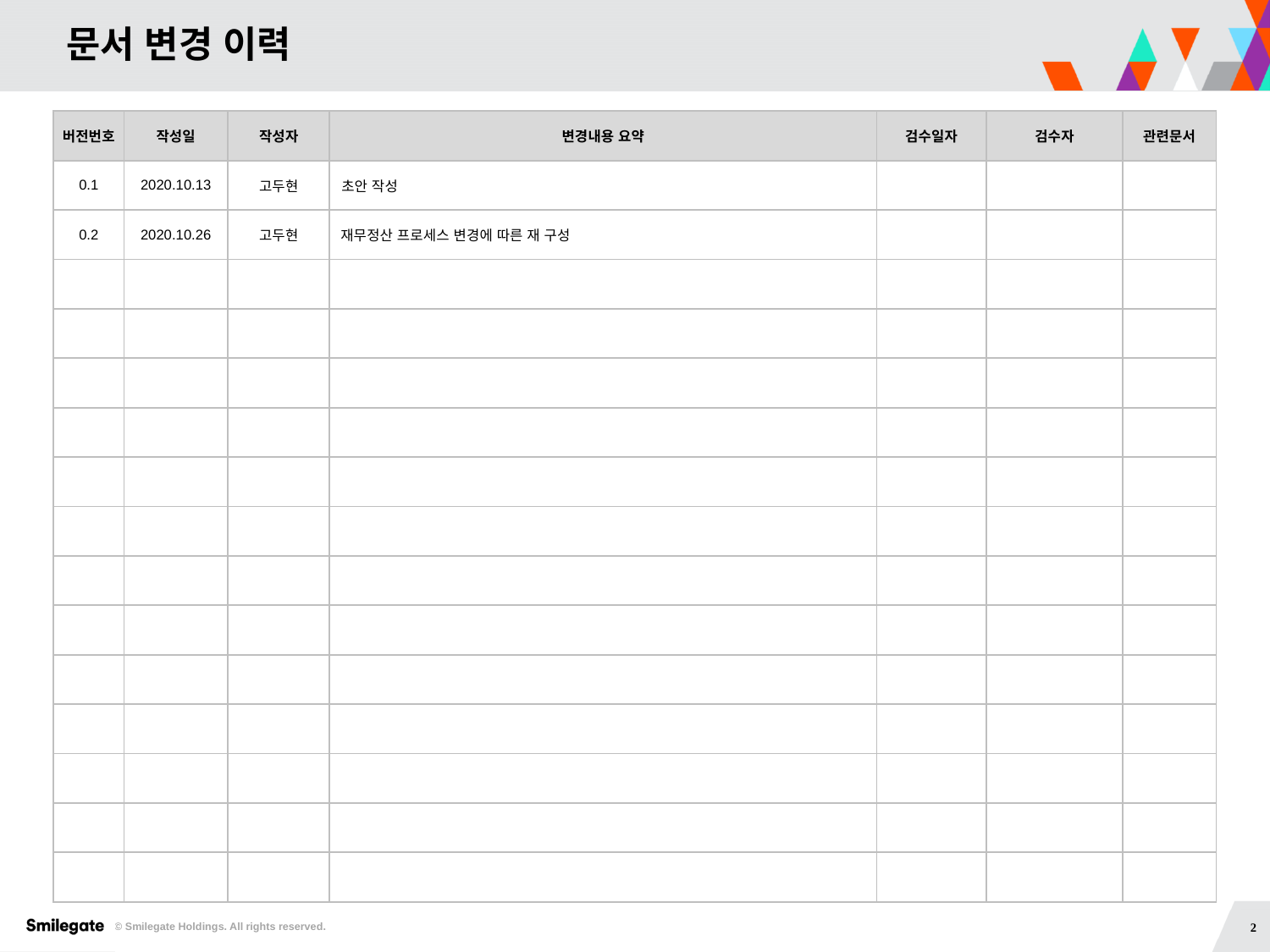

# 문서 변경 이력
| 버전번호 | 작성일 | 작성자 | 변경내용 요약 | 검수일자 | 검수자 | 관련문서 |
| --- | --- | --- | --- | --- | --- | --- |
| 0.1 | 2020.10.13 | 고두현 | 초안 작성 |  |  |  |
| 0.2 | 2020.10.26 | 고두현 | 재무정산 프로세스 변경에 따른 재 구성 |  |  |  |
|  |  |  |  |  |  |  |
|  |  |  |  |  |  |  |
|  |  |  |  |  |  |  |
|  |  |  |  |  |  |  |
|  |  |  |  |  |  |  |
|  |  |  |  |  |  |  |
|  |  |  |  |  |  |  |
|  |  |  |  |  |  |  |
|  |  |  |  |  |  |  |
|  |  |  |  |  |  |  |
|  |  |  |  |  |  |  |
|  |  |  |  |  |  |  |
|  |  |  |  |  |  |  |
2